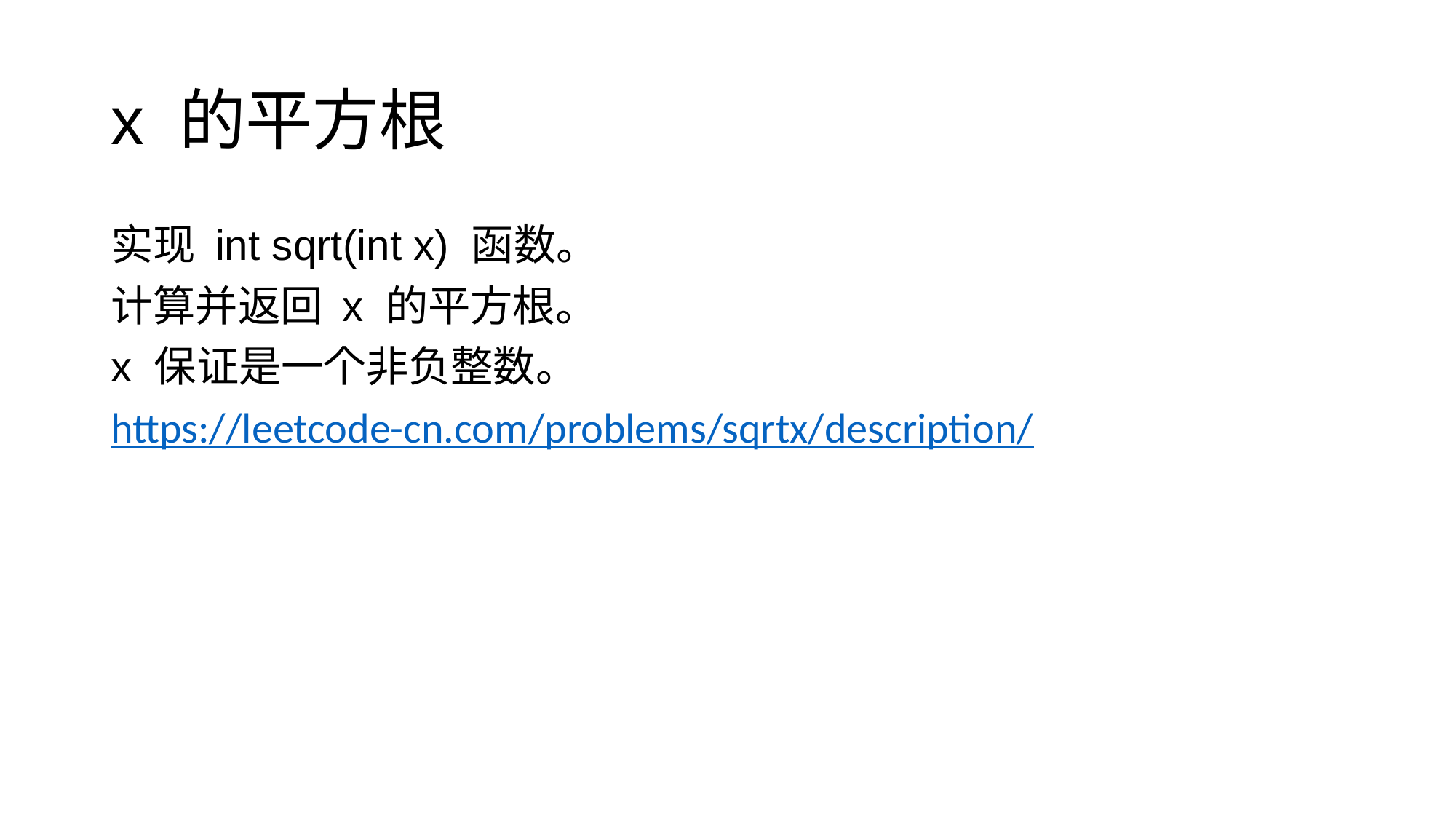

# x 的平方根
实现 int sqrt(int x) 函数。
计算并返回 x 的平方根。
x 保证是一个非负整数。
https://leetcode-cn.com/problems/sqrtx/description/